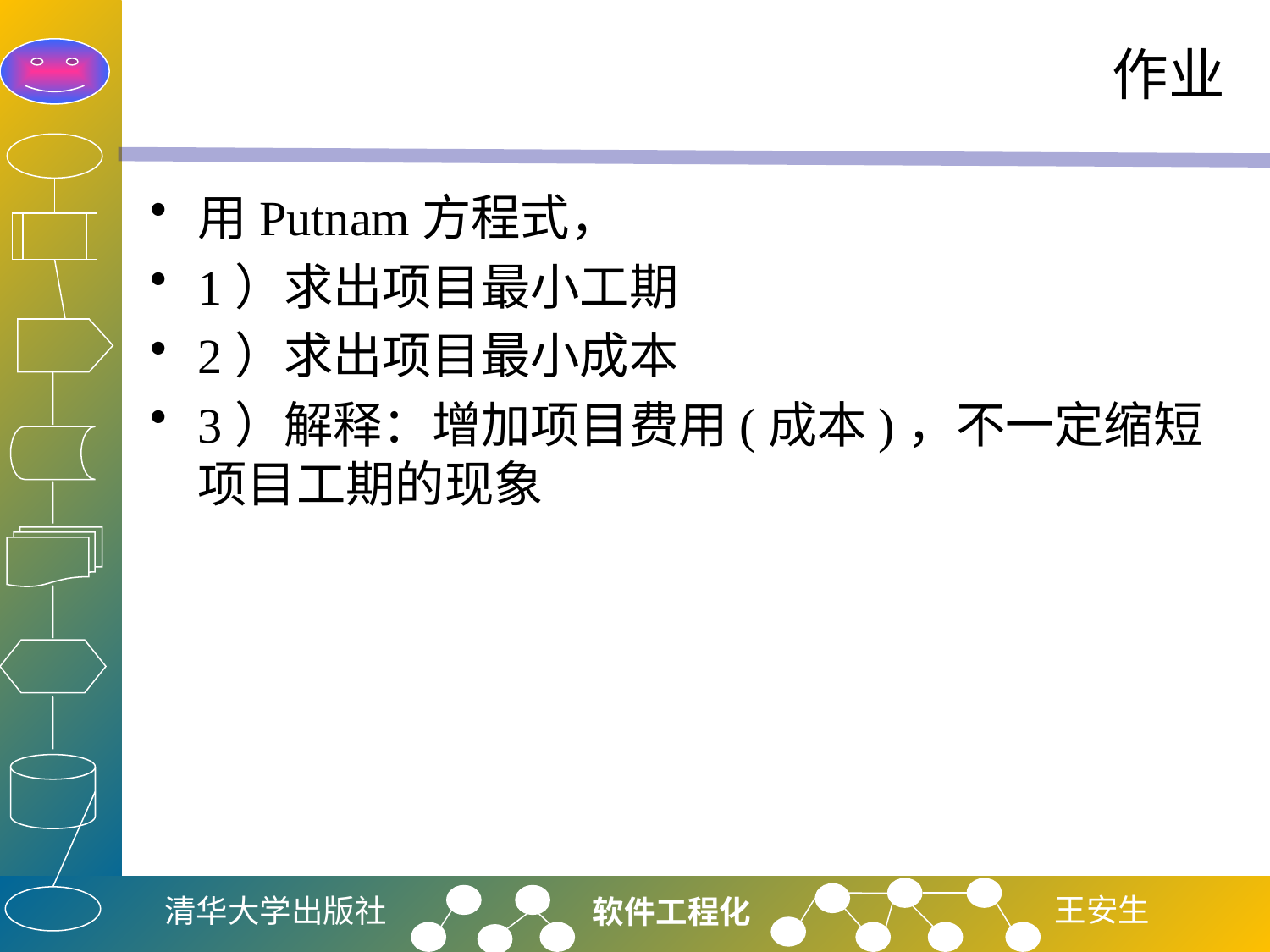

# 作业
用Putnam方程式，
1）求出项目最小工期
2）求出项目最小成本
3）解释：增加项目费用(成本)，不一定缩短项目工期的现象